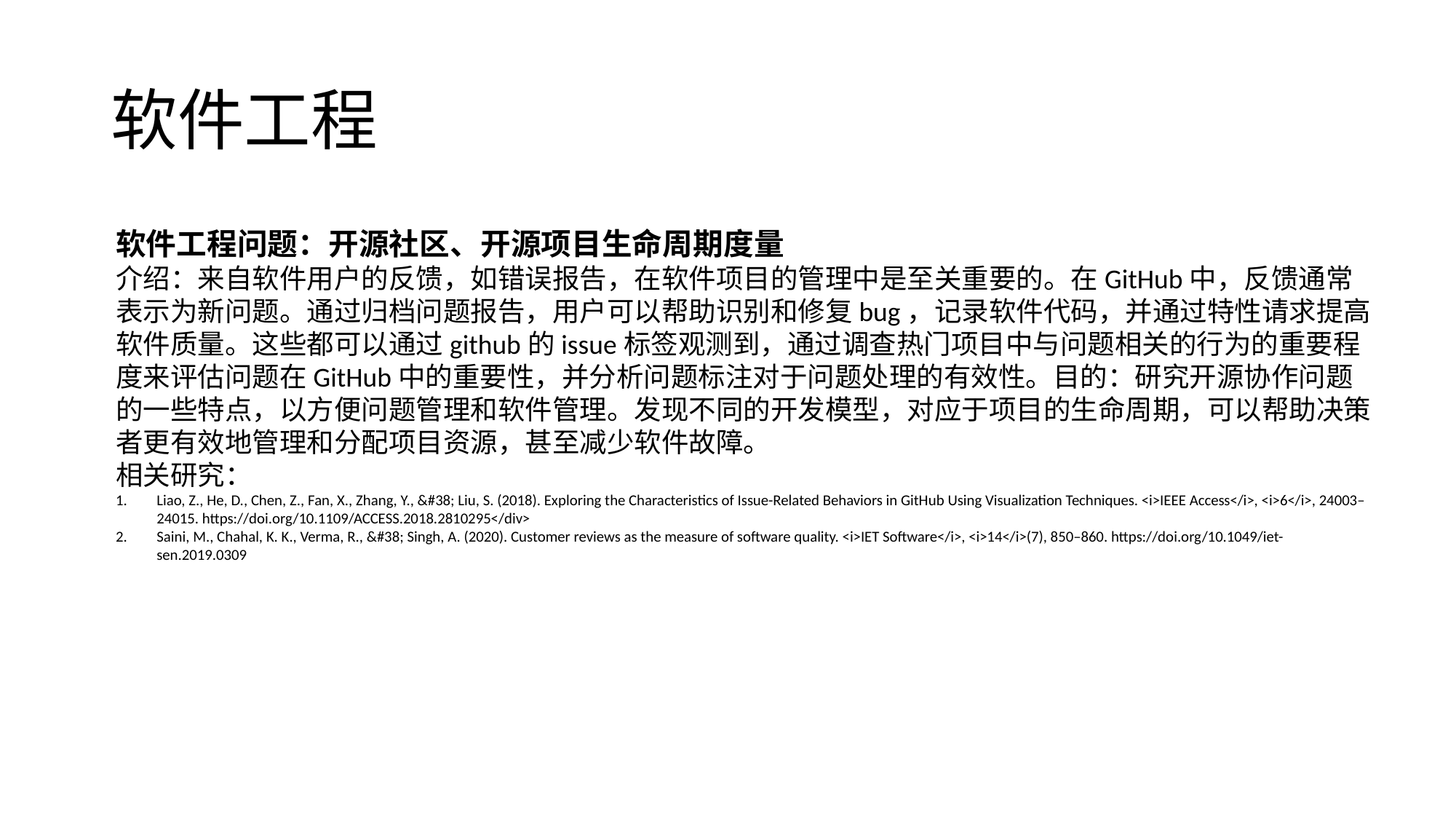

# 软件工程
软件工程问题：开源社区、开源项目生命周期度量
介绍：来自软件用户的反馈，如错误报告，在软件项目的管理中是至关重要的。在GitHub中，反馈通常表示为新问题。通过归档问题报告，用户可以帮助识别和修复bug，记录软件代码，并通过特性请求提高软件质量。这些都可以通过github的issue标签观测到，通过调查热门项目中与问题相关的行为的重要程度来评估问题在GitHub中的重要性，并分析问题标注对于问题处理的有效性。目的：研究开源协作问题的一些特点，以方便问题管理和软件管理。发现不同的开发模型，对应于项目的生命周期，可以帮助决策者更有效地管理和分配项目资源，甚至减少软件故障。
相关研究：
Liao, Z., He, D., Chen, Z., Fan, X., Zhang, Y., &#38; Liu, S. (2018). Exploring the Characteristics of Issue-Related Behaviors in GitHub Using Visualization Techniques. <i>IEEE Access</i>, <i>6</i>, 24003–24015. https://doi.org/10.1109/ACCESS.2018.2810295</div>
Saini, M., Chahal, K. K., Verma, R., &#38; Singh, A. (2020). Customer reviews as the measure of software quality. <i>IET Software</i>, <i>14</i>(7), 850–860. https://doi.org/10.1049/iet-sen.2019.0309